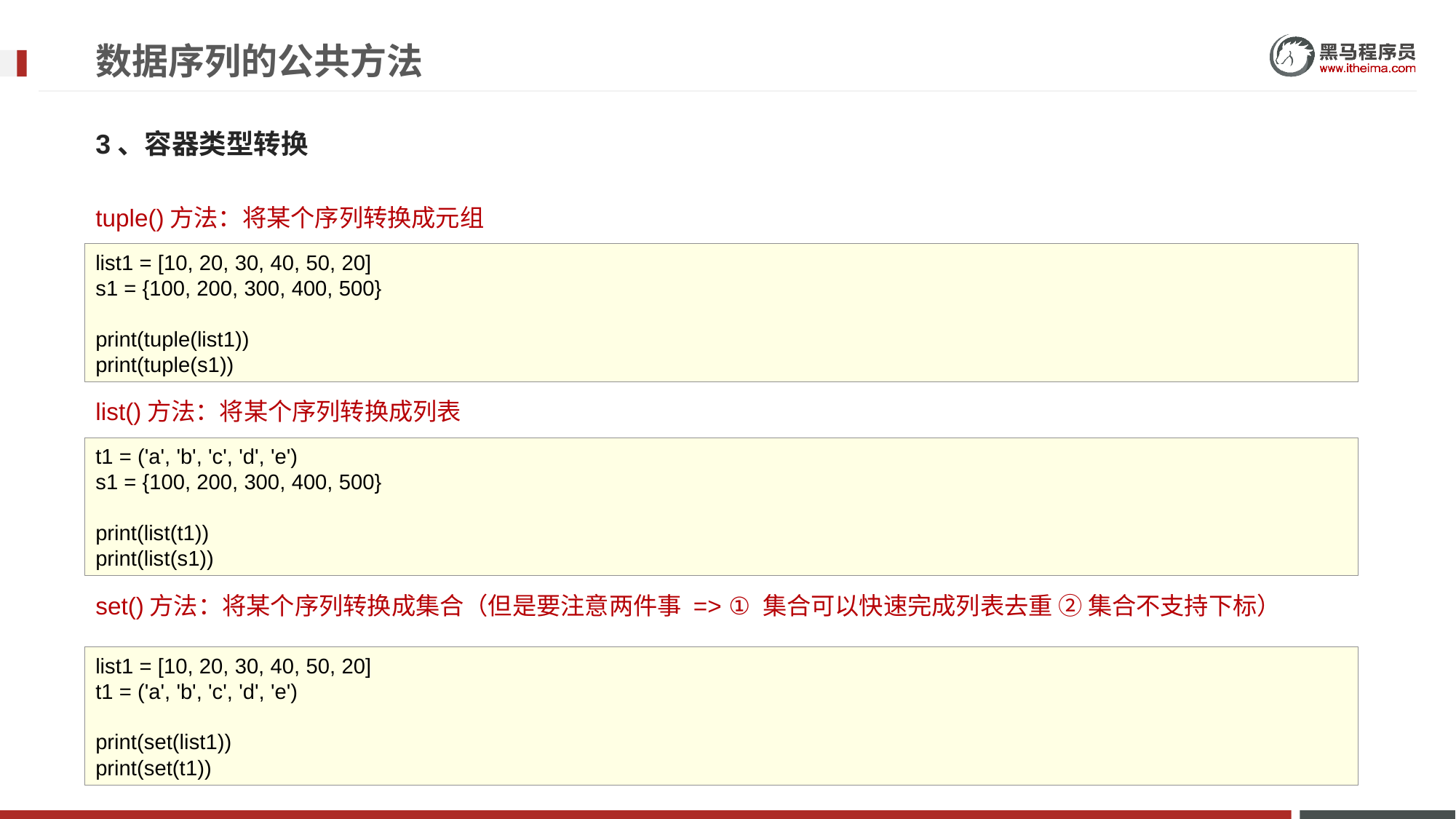

# 数据序列的公共方法
3、容器类型转换
tuple()方法：将某个序列转换成元组

list()方法：将某个序列转换成列表

set()方法：将某个序列转换成集合（但是要注意两件事 => ① 集合可以快速完成列表去重 ② 集合不支持下标）

list1 = [10, 20, 30, 40, 50, 20]
s1 = {100, 200, 300, 400, 500}

print(tuple(list1))
print(tuple(s1))
t1 = ('a', 'b', 'c', 'd', 'e')
s1 = {100, 200, 300, 400, 500}

print(list(t1))
print(list(s1))
list1 = [10, 20, 30, 40, 50, 20]
t1 = ('a', 'b', 'c', 'd', 'e')

print(set(list1))
print(set(t1))